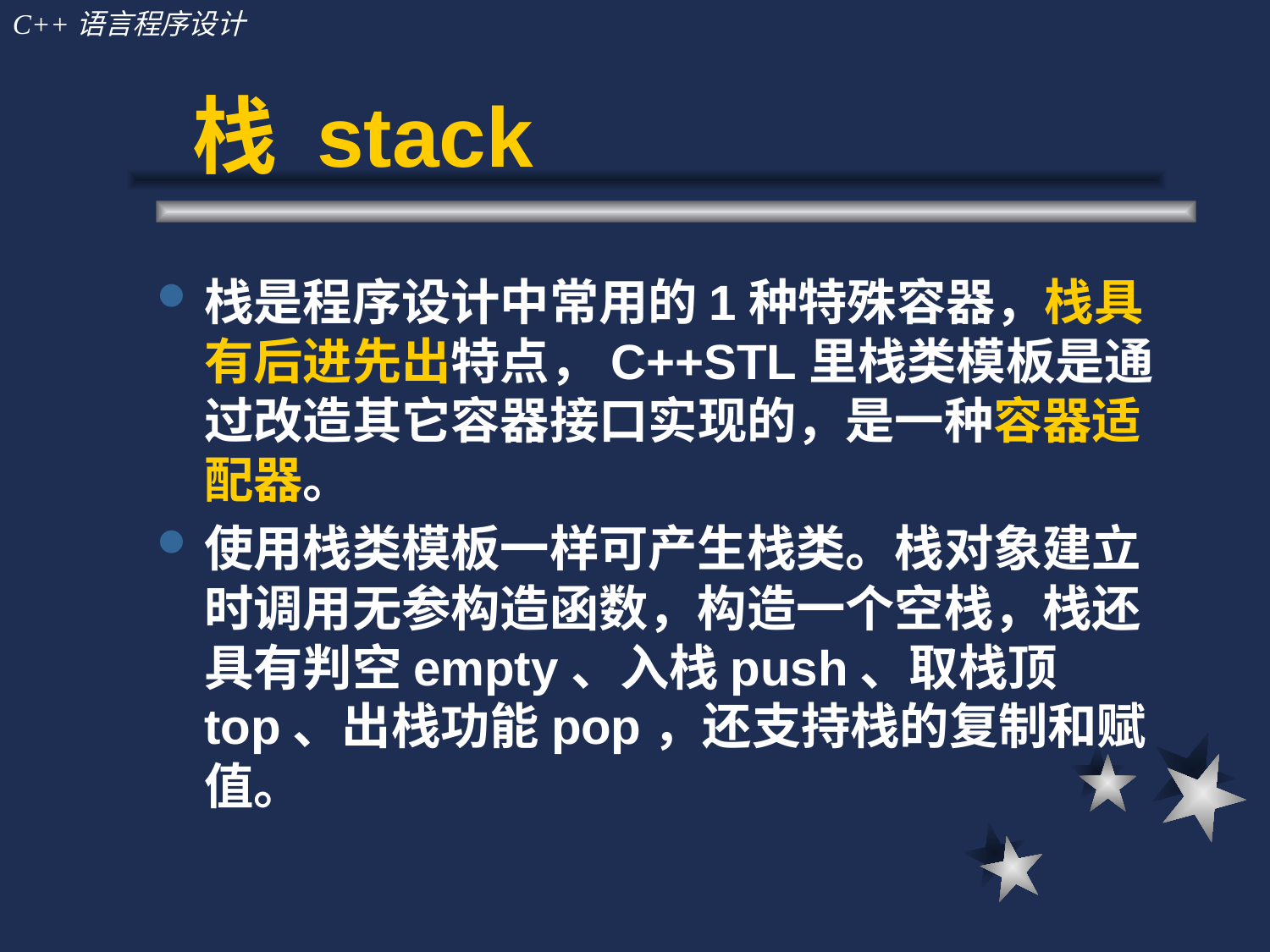

# 栈 stack
栈是程序设计中常用的1种特殊容器，栈具有后进先出特点，C++STL里栈类模板是通过改造其它容器接口实现的，是一种容器适配器。
使用栈类模板一样可产生栈类。栈对象建立时调用无参构造函数，构造一个空栈，栈还具有判空empty、入栈push、取栈顶top、出栈功能pop，还支持栈的复制和赋值。